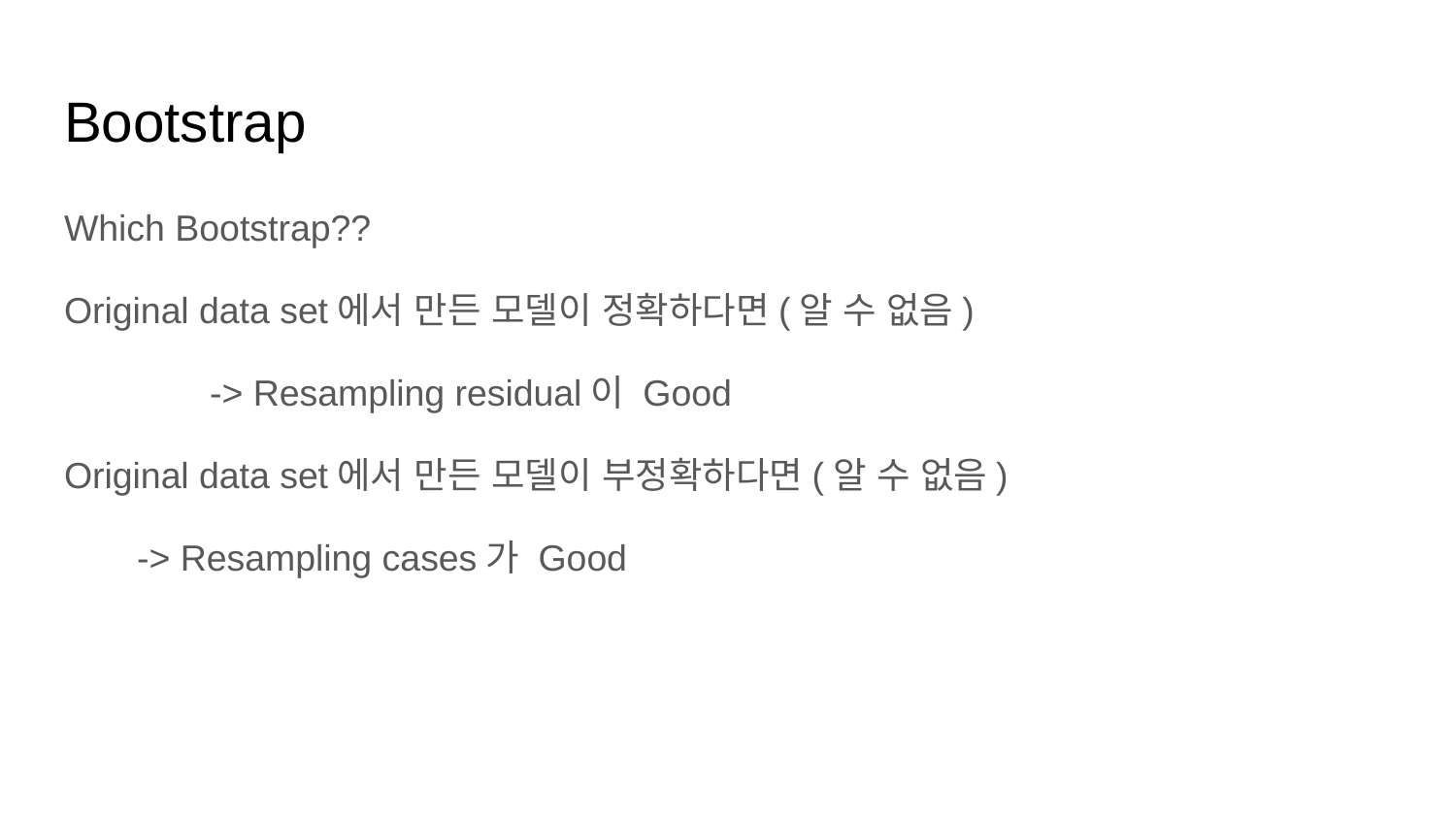

# Bootstrap
Which Bootstrap??
Original data set에서 만든 모델이 정확하다면(알 수 없음)
	-> Resampling residual이 Good
Original data set에서 만든 모델이 부정확하다면(알 수 없음)
-> Resampling cases가 Good